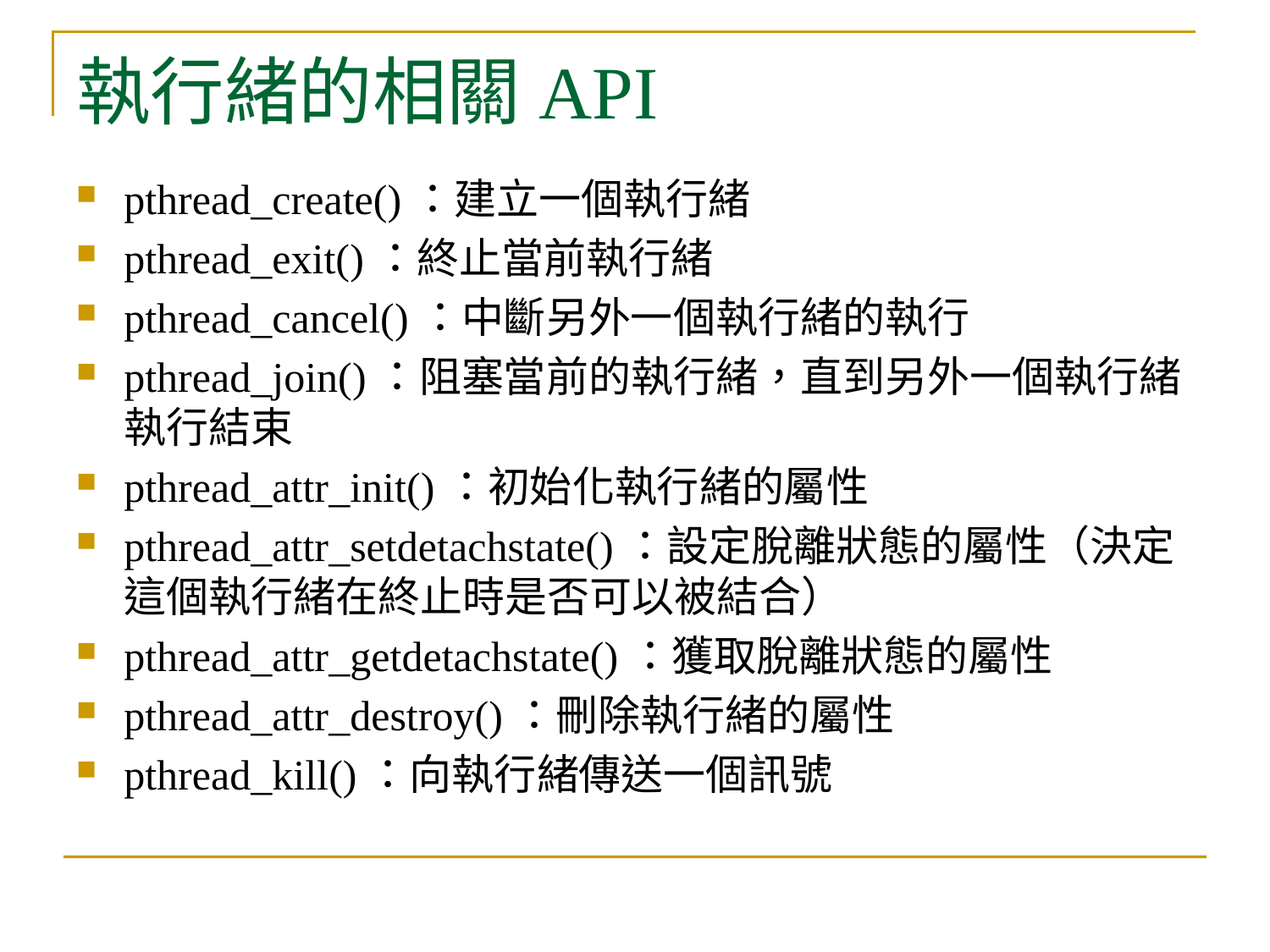

# 執行緒的相關API
pthread_create()：建立一個執行緒
pthread_exit()：終止當前執行緒
pthread_cancel()：中斷另外一個執行緒的執行
pthread_join()：阻塞當前的執行緒，直到另外一個執行緒執行結束
pthread_attr_init()：初始化執行緒的屬性
pthread_attr_setdetachstate()：設定脫離狀態的屬性（決定這個執行緒在終止時是否可以被結合）
pthread_attr_getdetachstate()：獲取脫離狀態的屬性
pthread_attr_destroy()：刪除執行緒的屬性
pthread_kill()：向執行緒傳送一個訊號